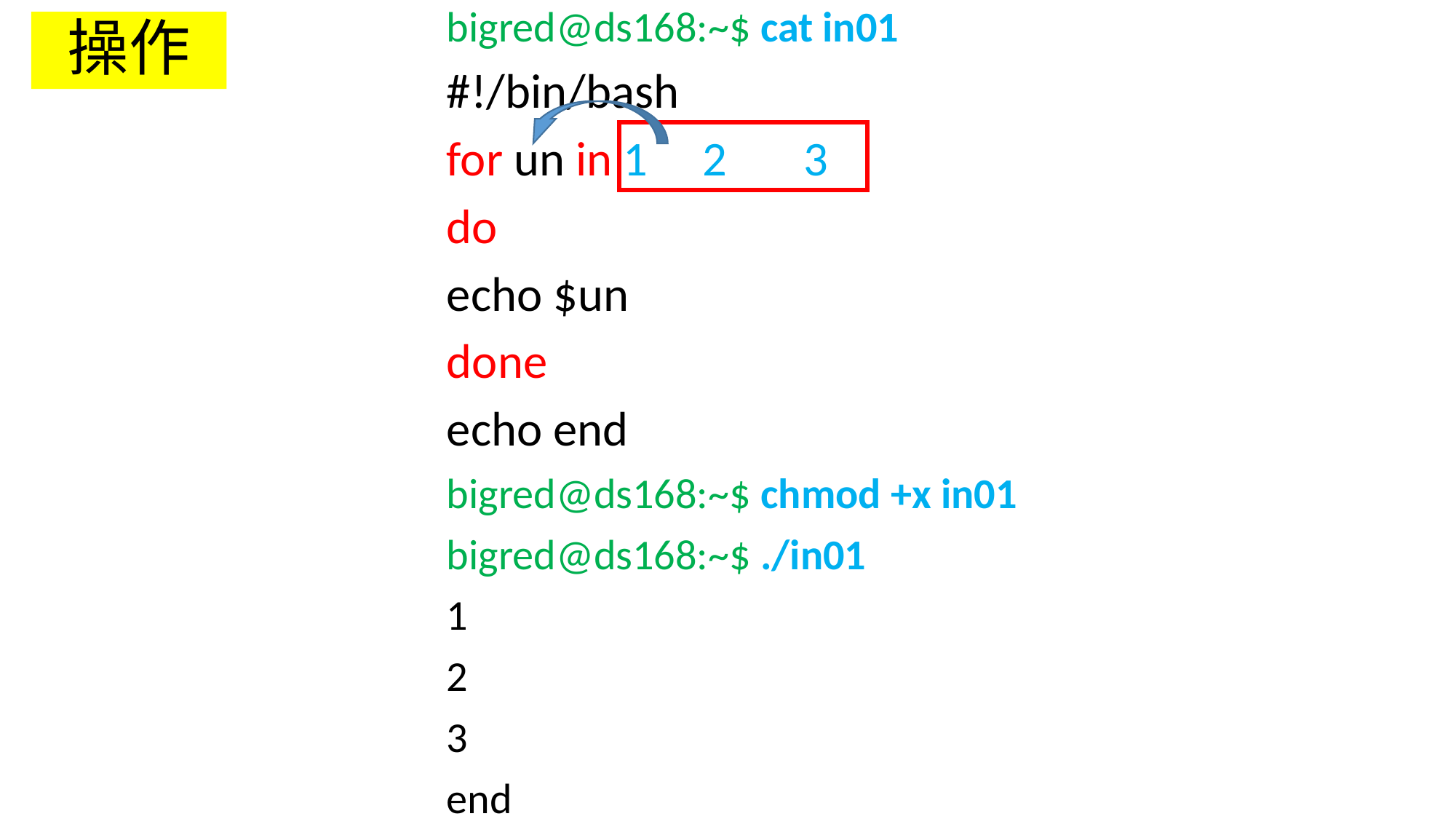

bigred@ds168:~$ cat in01
#!/bin/bash
for un in 1     2       3
do
echo $un
done
echo end
bigred@ds168:~$ chmod +x in01
bigred@ds168:~$ ./in01
1
2
3
end
# 操作